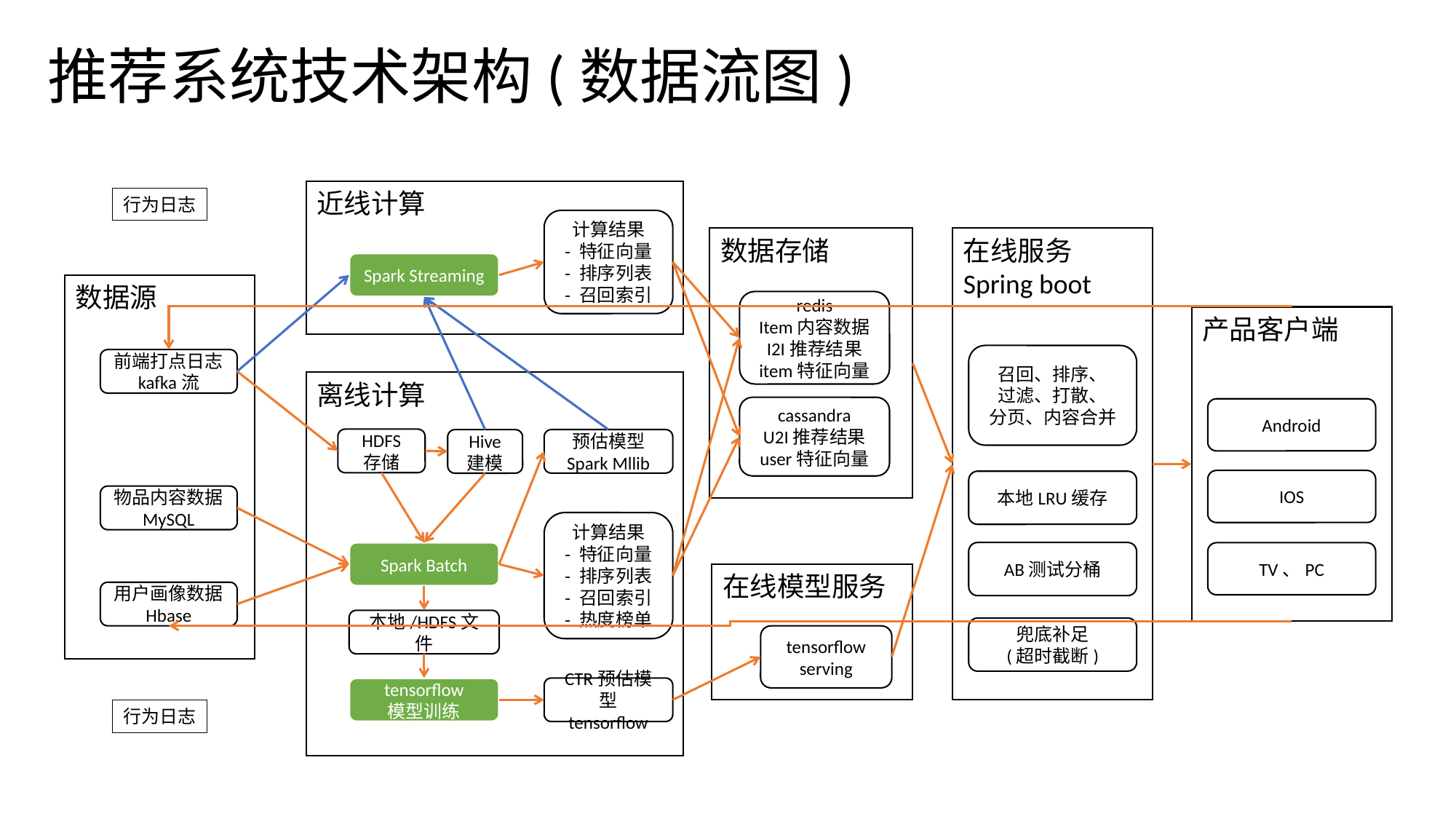

# 推荐系统技术架构(数据流图)
近线计算
行为日志
计算结果
- 特征向量
- 排序列表
- 召回索引
数据存储
在线服务
Spring boot
Spark Streaming
数据源
redis
Item内容数据
I2I推荐结果
item特征向量
产品客户端
召回、排序、
过滤、打散、
分页、内容合并
前端打点日志
kafka流
离线计算
cassandra
U2I推荐结果
user特征向量
Android
HDFS
存储
预估模型
Spark Mllib
Hive
建模
IOS
本地LRU缓存
物品内容数据
MySQL
计算结果
- 特征向量
- 排序列表
- 召回索引
- 热度榜单
Spark Batch
AB测试分桶
TV、PC
在线模型服务
用户画像数据
Hbase
本地/HDFS文件
兜底补足
(超时截断)
tensorflow
serving
tensorflow
模型训练
CTR预估模型
tensorflow
行为日志